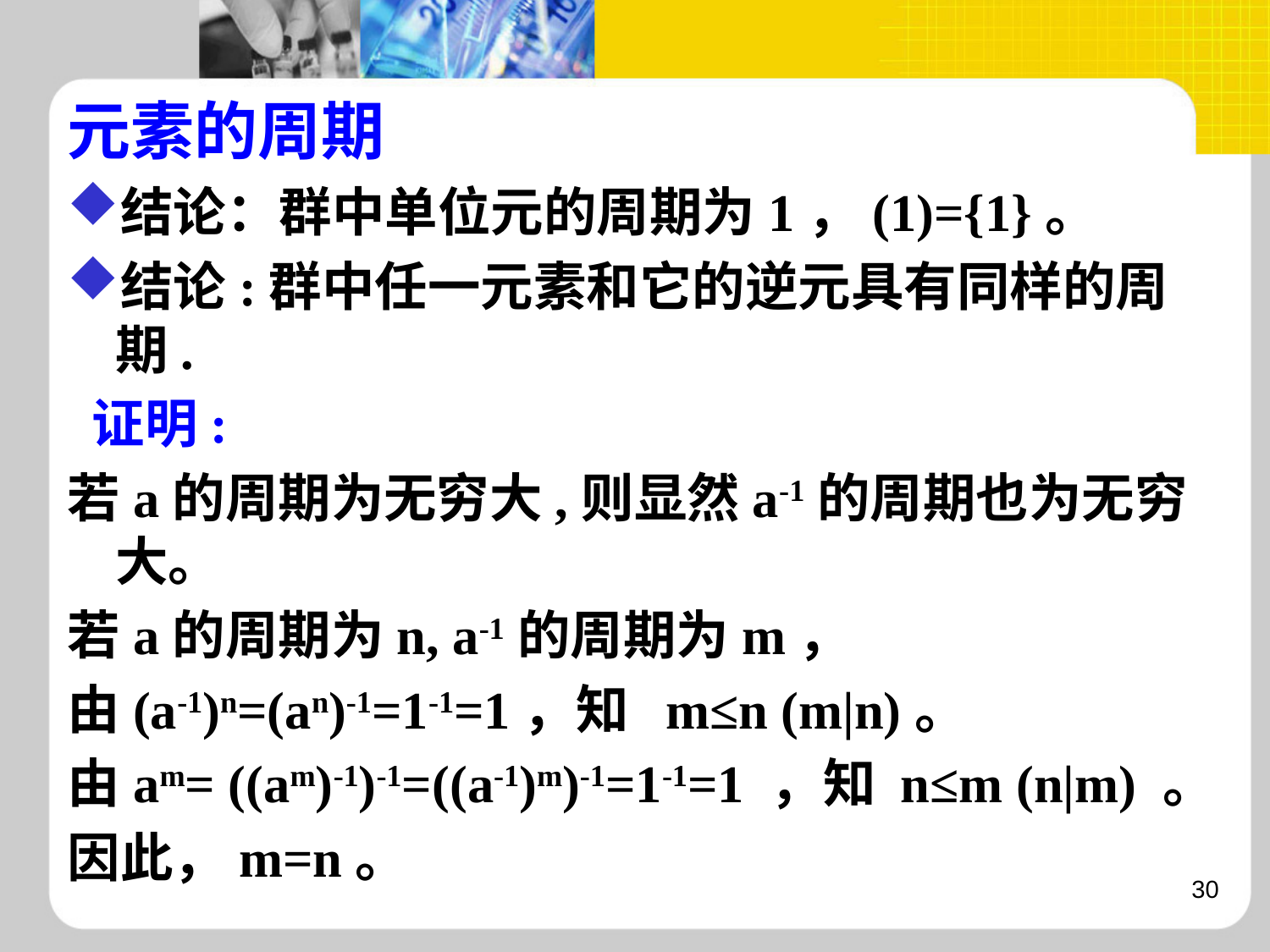

# 元素的周期
结论：群中单位元的周期为1，(1)={1}。
结论:群中任一元素和它的逆元具有同样的周期.
 证明:
若a的周期为无穷大,则显然a-1的周期也为无穷大。
若a的周期为n, a-1的周期为m，
由(a-1)n=(an)-1=1-1=1，知  m≤n (m|n)。
由am= ((am)-1)-1=((a-1)m)-1=1-1=1 ，知 n≤m (n|m) 。
因此，m=n。

30